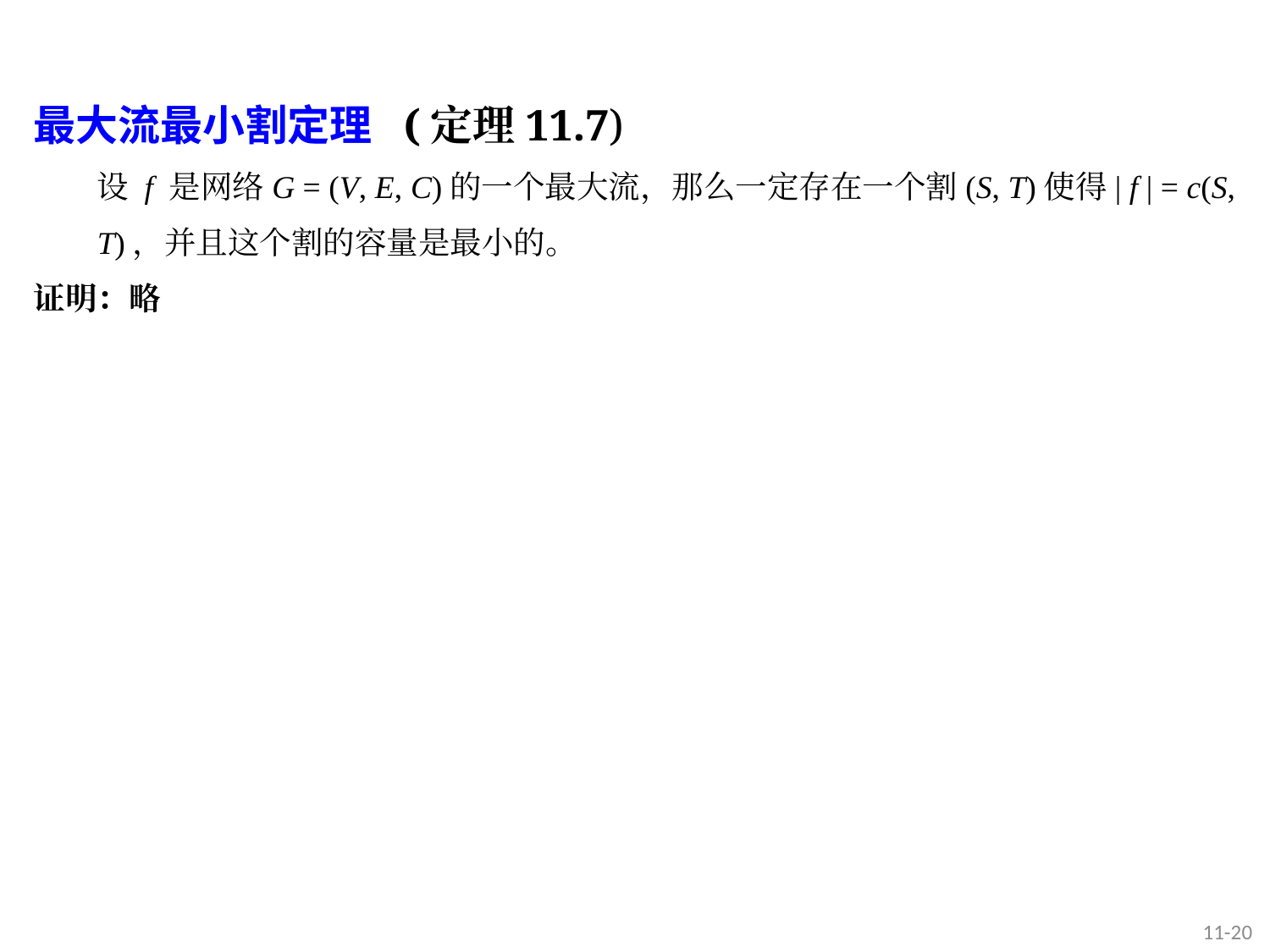

最大流最小割定理  (定理11.7)
设 f 是网络G = (V, E, C)的一个最大流，那么一定存在一个割(S, T)使得| f | = c(S, T)，并且这个割的容量是最小的。
证明：略
11-20